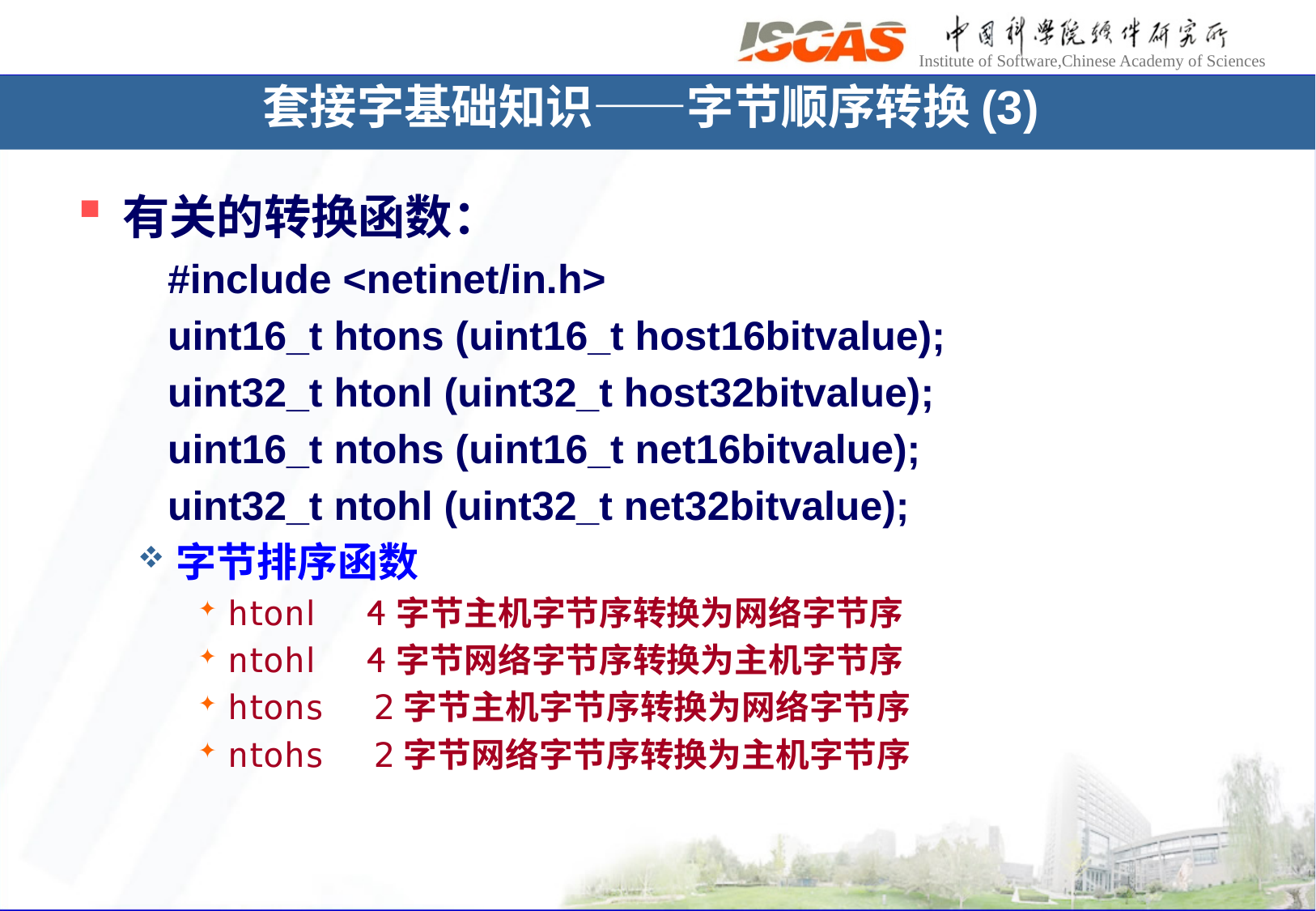

# 套接字基础知识——字节顺序转换(3)
有关的转换函数：
　　#include <netinet/in.h>
　　uint16_t htons (uint16_t host16bitvalue);
　　uint32_t htonl (uint32_t host32bitvalue);
　　uint16_t ntohs (uint16_t net16bitvalue);
　　uint32_t ntohl (uint32_t net32bitvalue);
字节排序函数
htonl　4字节主机字节序转换为网络字节序
ntohl　4字节网络字节序转换为主机字节序
htons　2字节主机字节序转换为网络字节序
ntohs　2字节网络字节序转换为主机字节序